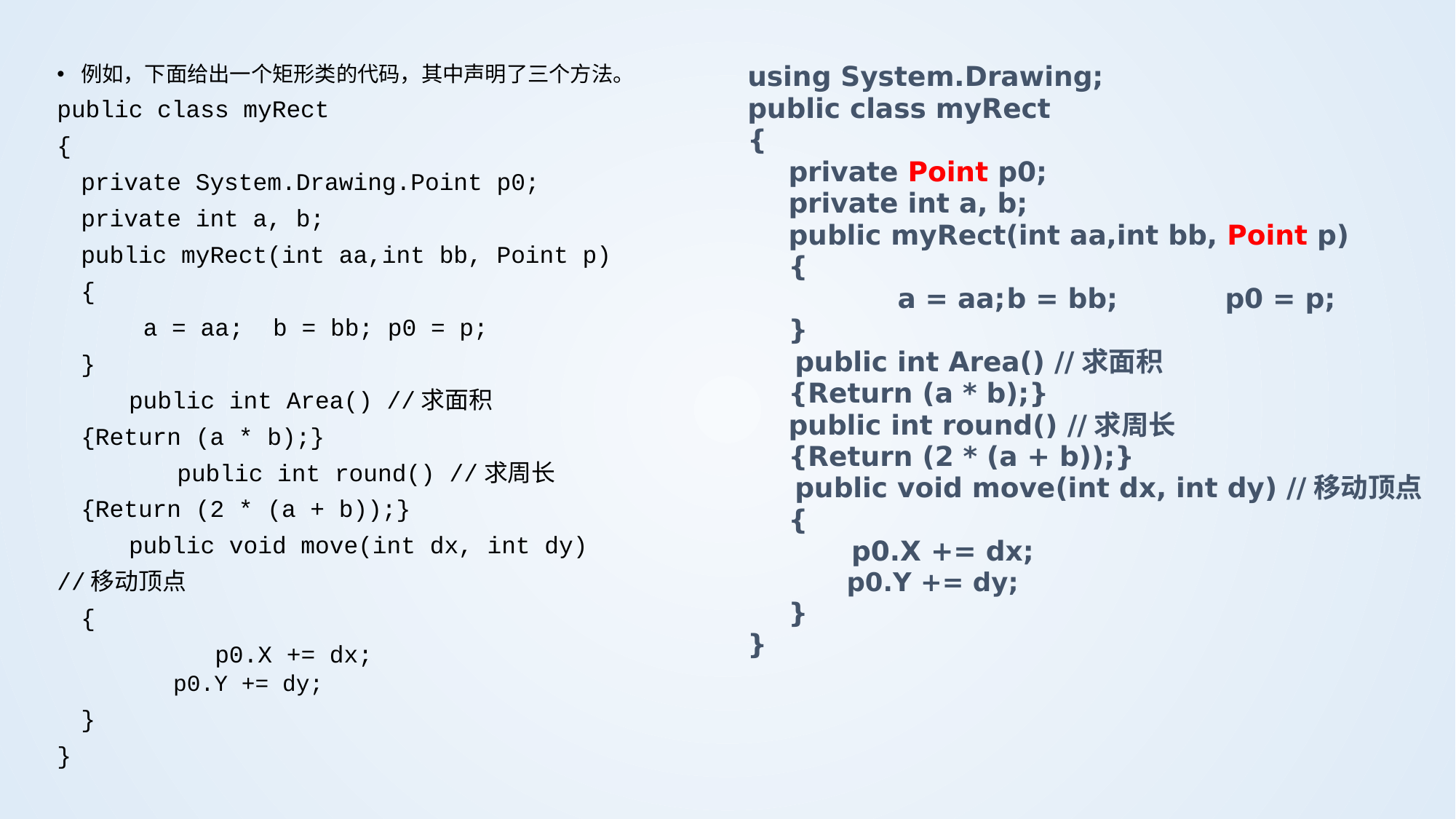

例如，下面给出一个矩形类的代码，其中声明了三个方法。
public class myRect
{
	private System.Drawing.Point p0;
	private int a, b;
	public myRect(int aa,int bb, Point p)
	{
      a = aa;	b = bb; p0 = p;
	}
     public int Area() //求面积
	{Return (a * b);}
    	public int round() //求周长
	{Return (2 * (a + b));}
     public void move(int dx, int dy)
//移动顶点
	{
           p0.X += dx;
     p0.Y += dy;
	}
}
using System.Drawing;
public class myRect
{
	private Point p0;
	private int a, b;
	public myRect(int aa,int bb, Point p)
	{
          	a = aa;	b = bb;	p0 = p;
	}
     public int Area() //求面积
	{Return (a * b);}
    	public int round() //求周长
	{Return (2 * (a + b));}
     public void move(int dx, int dy) //移动顶点
	{
           p0.X += dx;
     p0.Y += dy;
	}
}